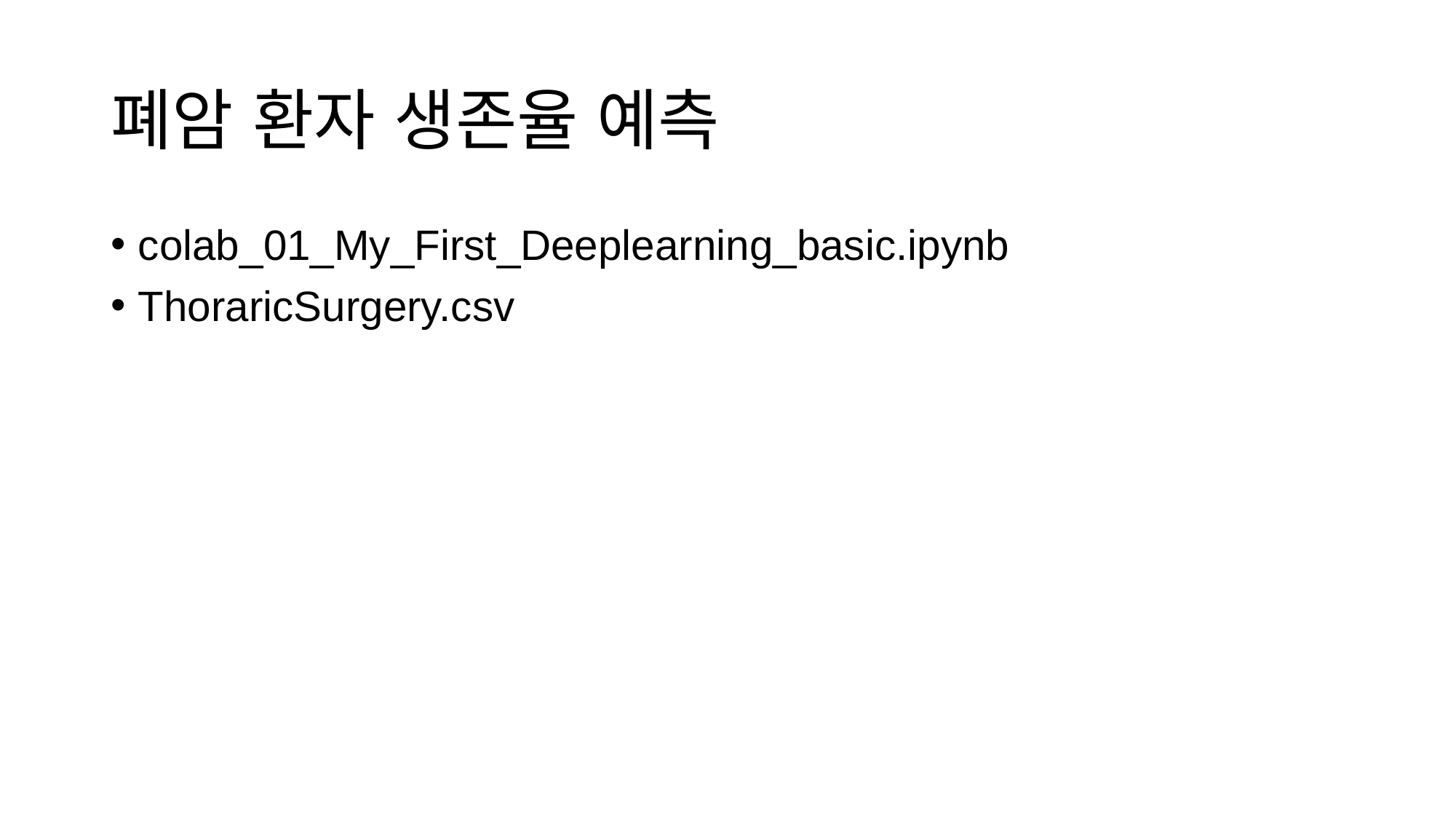

# 폐암 환자 생존율 예측
colab_01_My_First_Deeplearning_basic.ipynb
ThoraricSurgery.csv